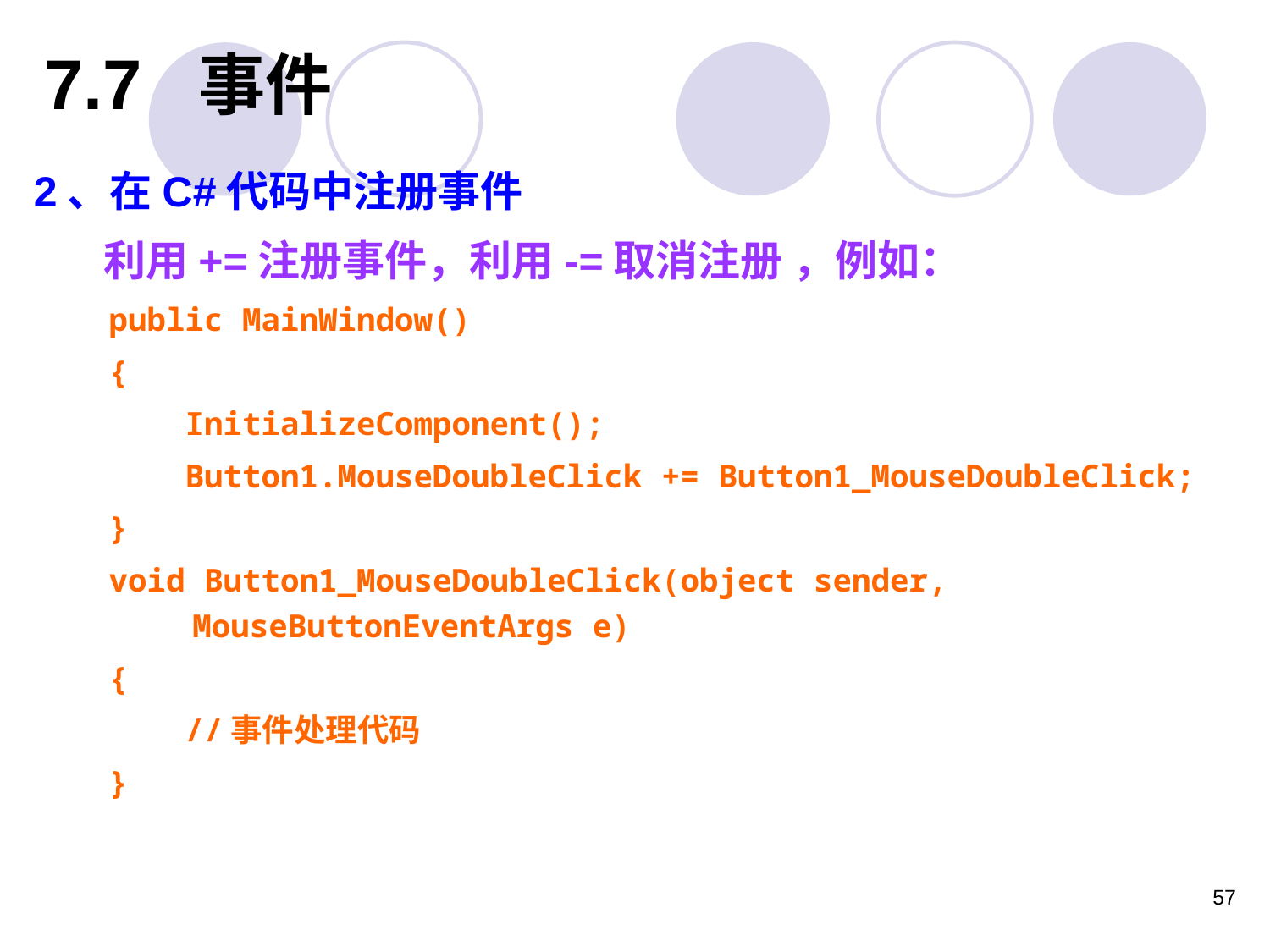

7.7  事件
2、在C#代码中注册事件
 利用+=注册事件，利用-=取消注册 ，例如：
public MainWindow()
{
    InitializeComponent();
    Button1.MouseDoubleClick += Button1_MouseDoubleClick;
}
void Button1_MouseDoubleClick(object sender, MouseButtonEventArgs e)
{
    //事件处理代码
}

57